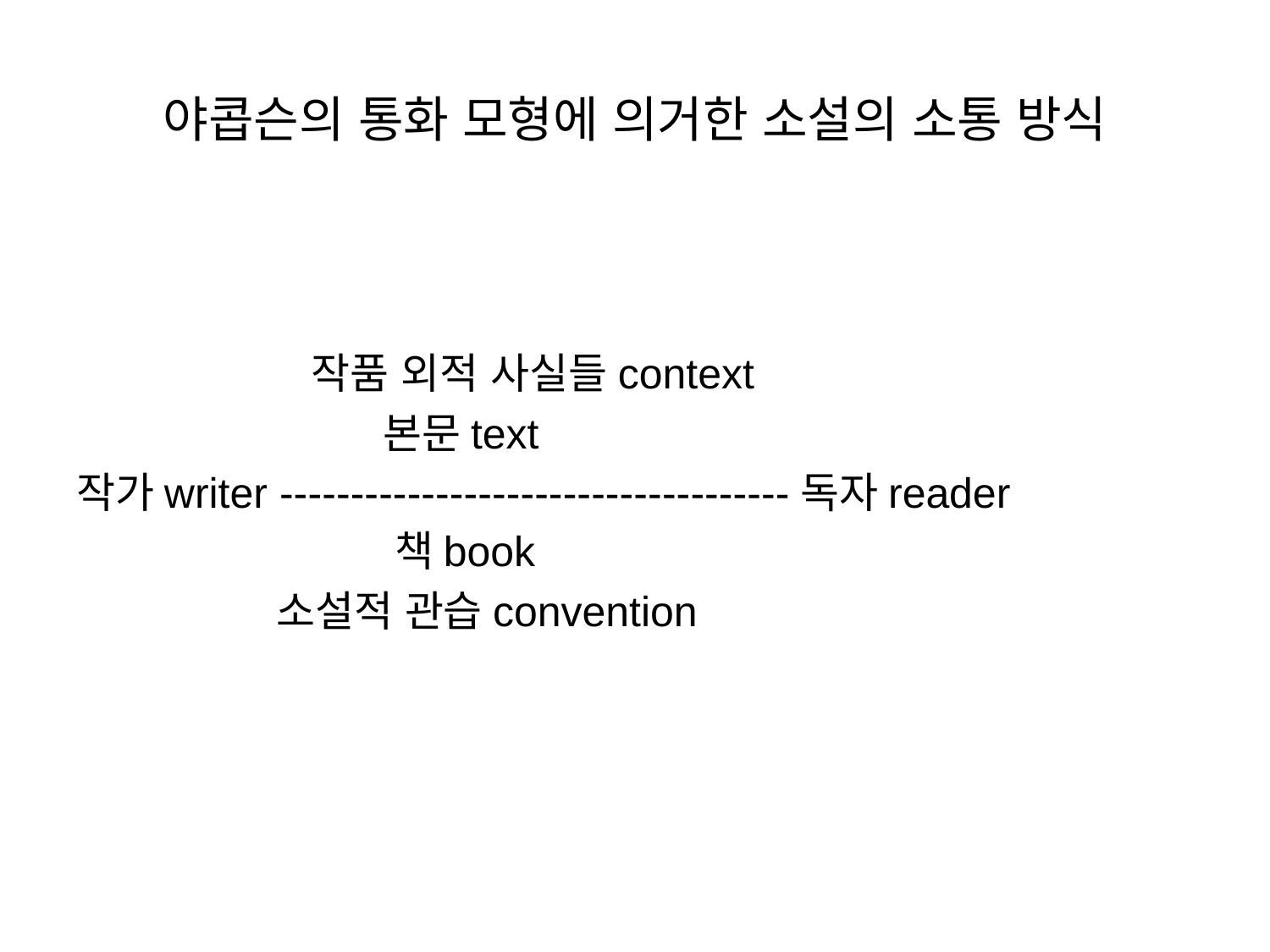

# 야콥슨의 통화 모형에 의거한 소설의 소통 방식

                   작품 외적 사실들context
                         본문text
작가writer ------------------------------------독자reader
                          책book
                소설적 관습convention